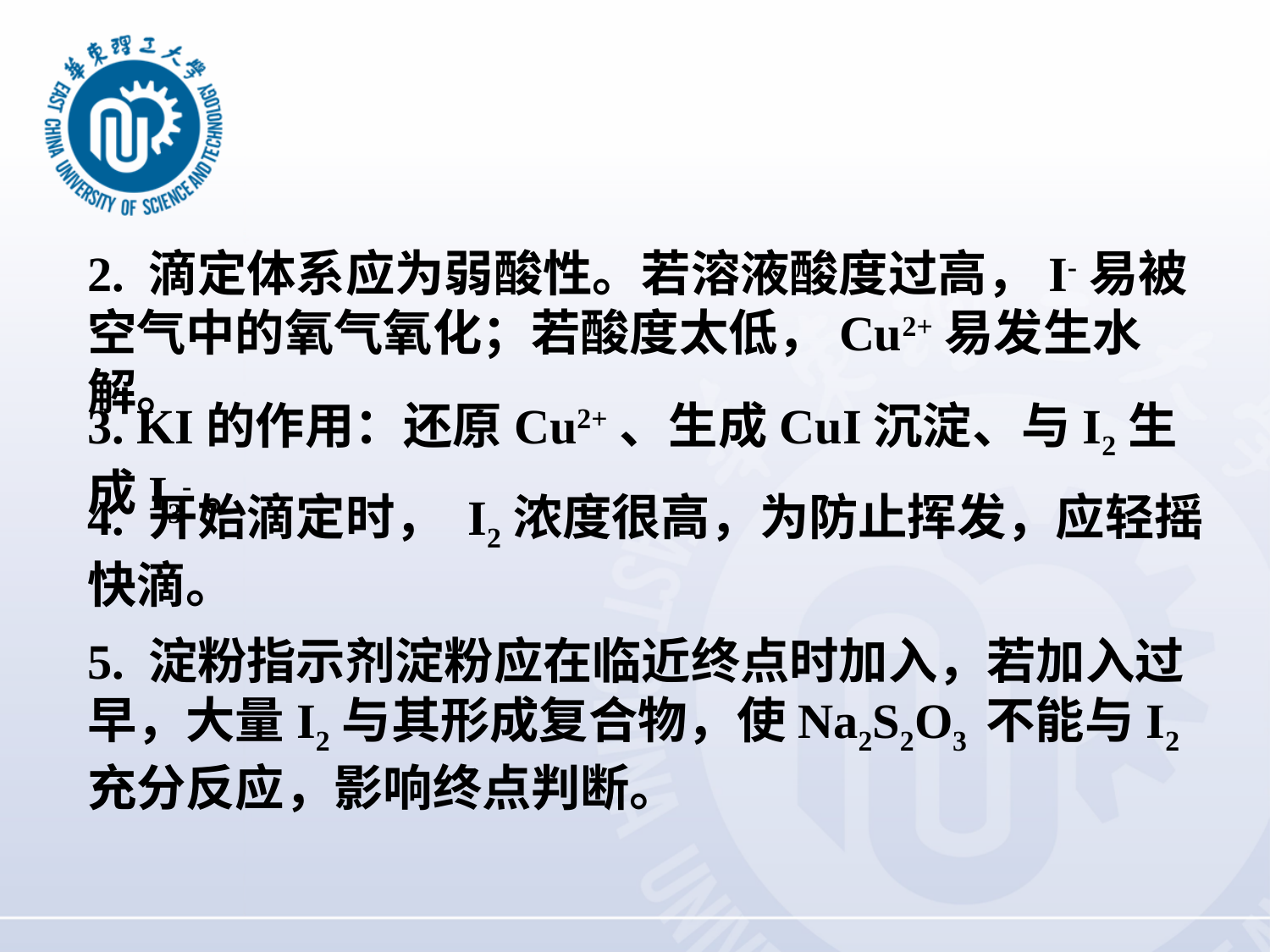

2. 滴定体系应为弱酸性。若溶液酸度过高，I-易被空气中的氧气氧化；若酸度太低，Cu2+易发生水解。
3. KI的作用：还原Cu2+、生成CuI沉淀、与I2生成I3-。
4. 开始滴定时， I2浓度很高，为防止挥发，应轻摇快滴。
5. 淀粉指示剂淀粉应在临近终点时加入，若加入过早，大量I2与其形成复合物，使Na2S2O3 不能与I2 充分反应，影响终点判断。